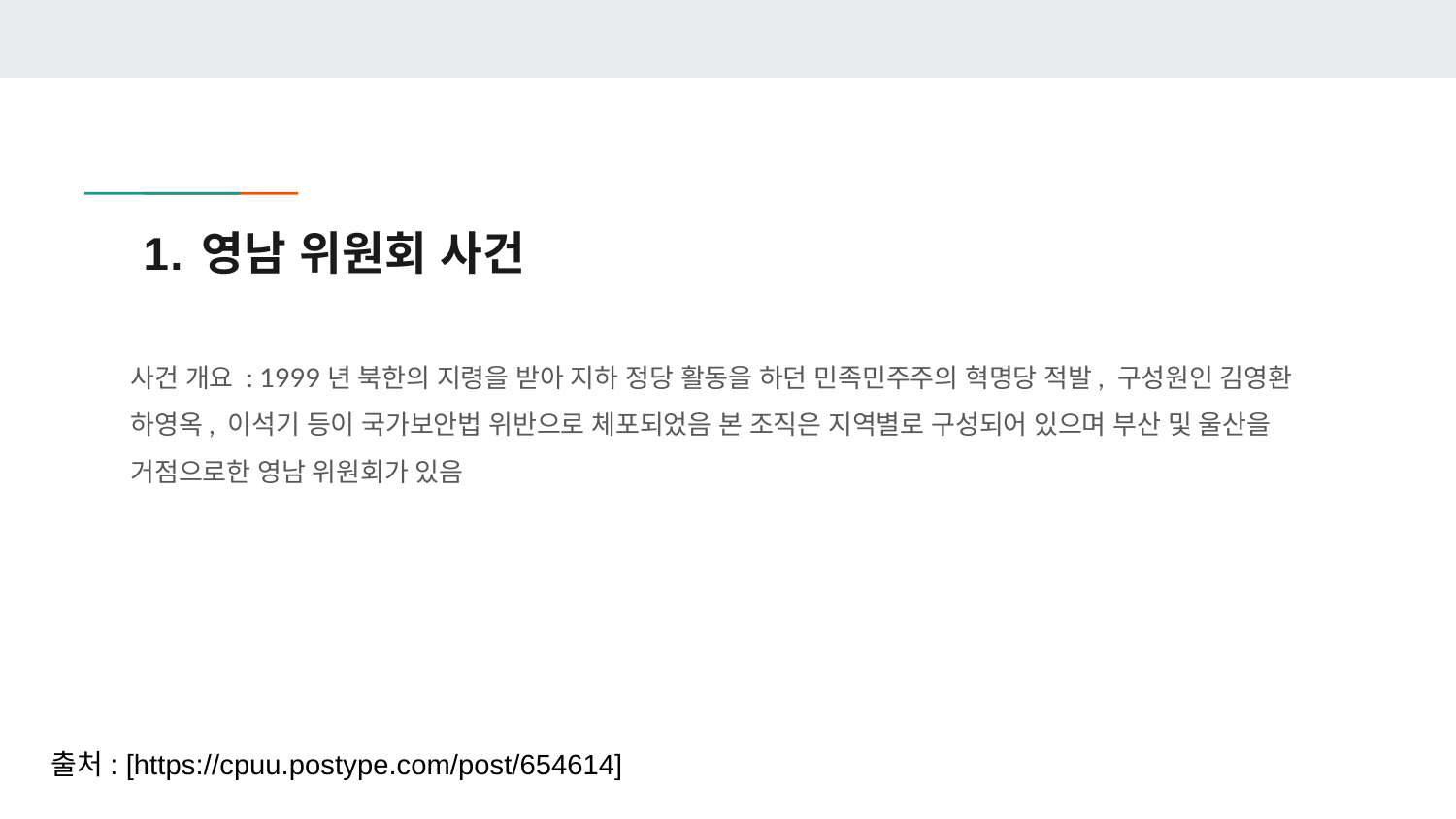

# 영남 위원회 사건
사건 개요 : 1999년 북한의 지령을 받아 지하 정당 활동을 하던 민족민주주의 혁명당 적발, 구성원인 김영환 하영옥, 이석기 등이 국가보안법 위반으로 체포되었음 본 조직은 지역별로 구성되어 있으며 부산 및 울산을 거점으로한 영남 위원회가 있음
출처: [https://cpuu.postype.com/post/654614]